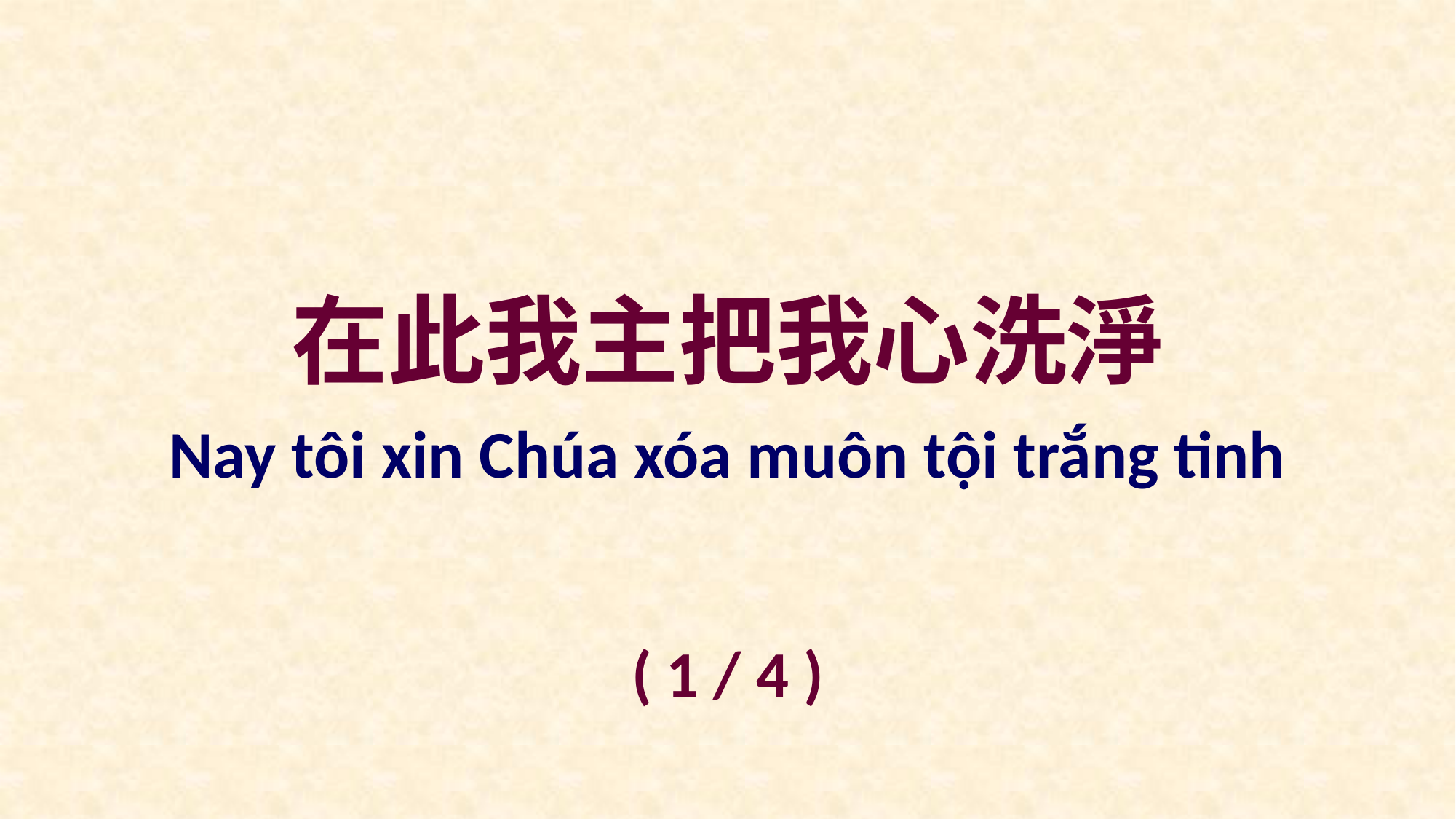

在此我主把我心洗淨
Nay tôi xin Chúa xóa muôn tội trắng tinh
( 1 / 4 )